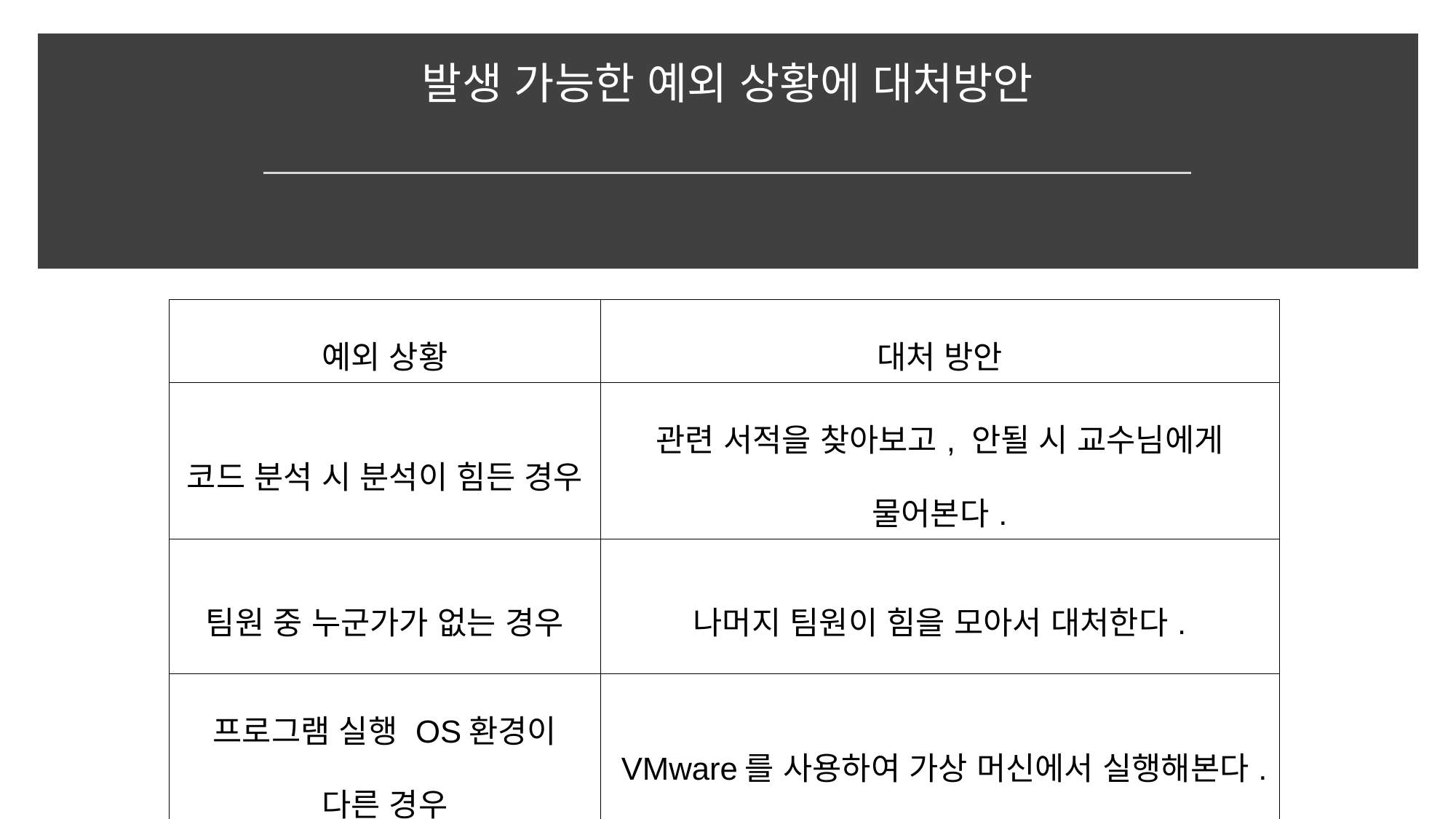

# 발생 가능한 예외 상황에 대처방안
| 예외 상황 | 대처 방안 |
| --- | --- |
| 코드 분석 시 분석이 힘든 경우 | 관련 서적을 찾아보고, 안될 시 교수님에게 물어본다. |
| 팀원 중 누군가가 없는 경우 | 나머지 팀원이 힘을 모아서 대처한다. |
| 프로그램 실행 OS환경이 다른 경우 | VMware를 사용하여 가상 머신에서 실행해본다. |